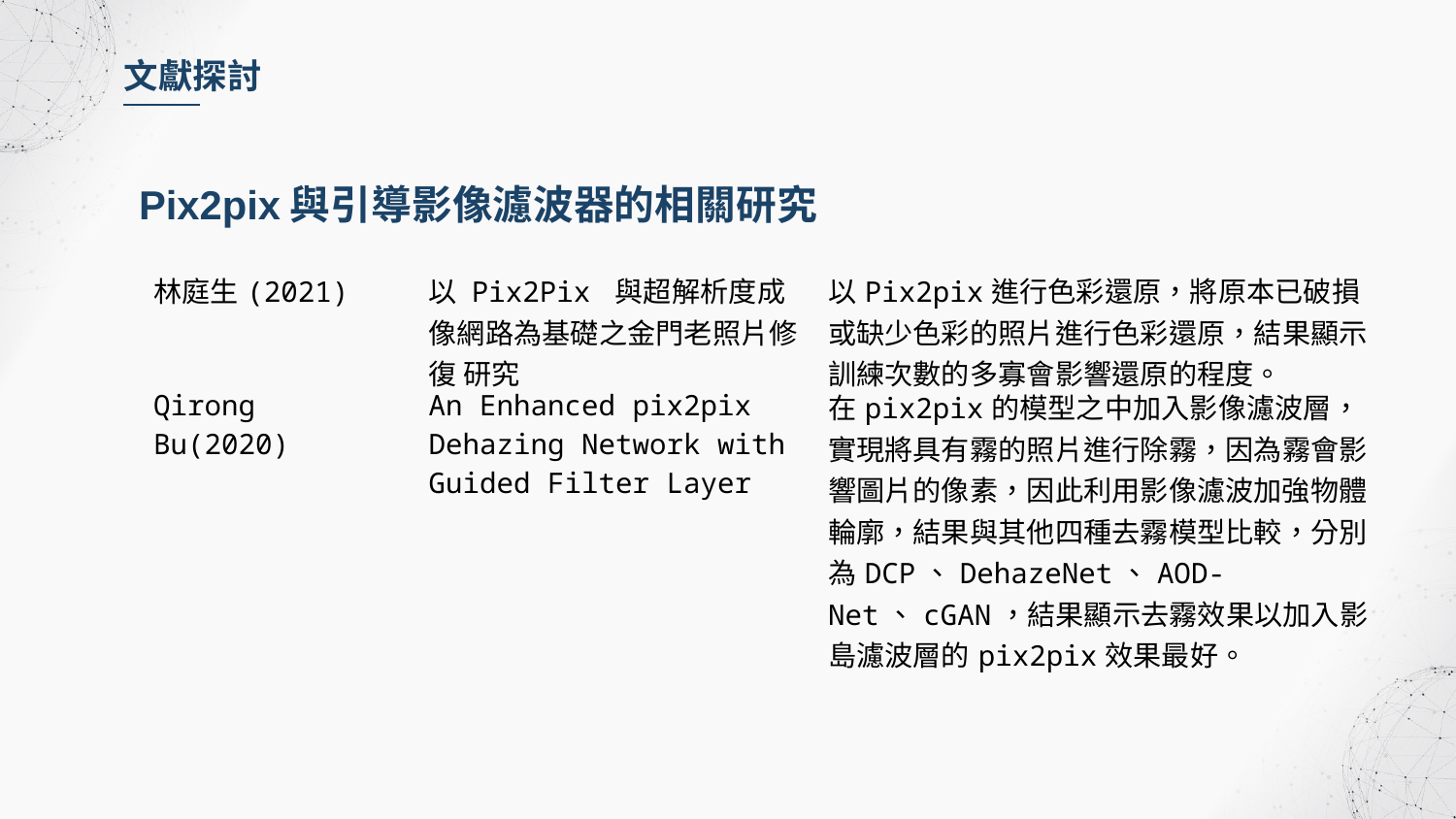

文獻探討
Pix2pix與引導影像濾波器的相關研究
| 林庭生(2021) | 以 Pix2Pix 與超解析度成像網路為基礎之金門老照片修復 研究 | 以Pix2pix進行色彩還原，將原本已破損或缺少色彩的照片進行色彩還原，結果顯示訓練次數的多寡會影響還原的程度。 |
| --- | --- | --- |
| Qirong Bu(2020) | An Enhanced pix2pix Dehazing Network with Guided Filter Layer | 在pix2pix的模型之中加入影像濾波層，實現將具有霧的照片進行除霧，因為霧會影響圖片的像素，因此利用影像濾波加強物體輪廓，結果與其他四種去霧模型比較，分別為DCP、DehazeNet、AOD-Net、cGAN，結果顯示去霧效果以加入影島濾波層的pix2pix效果最好。 |